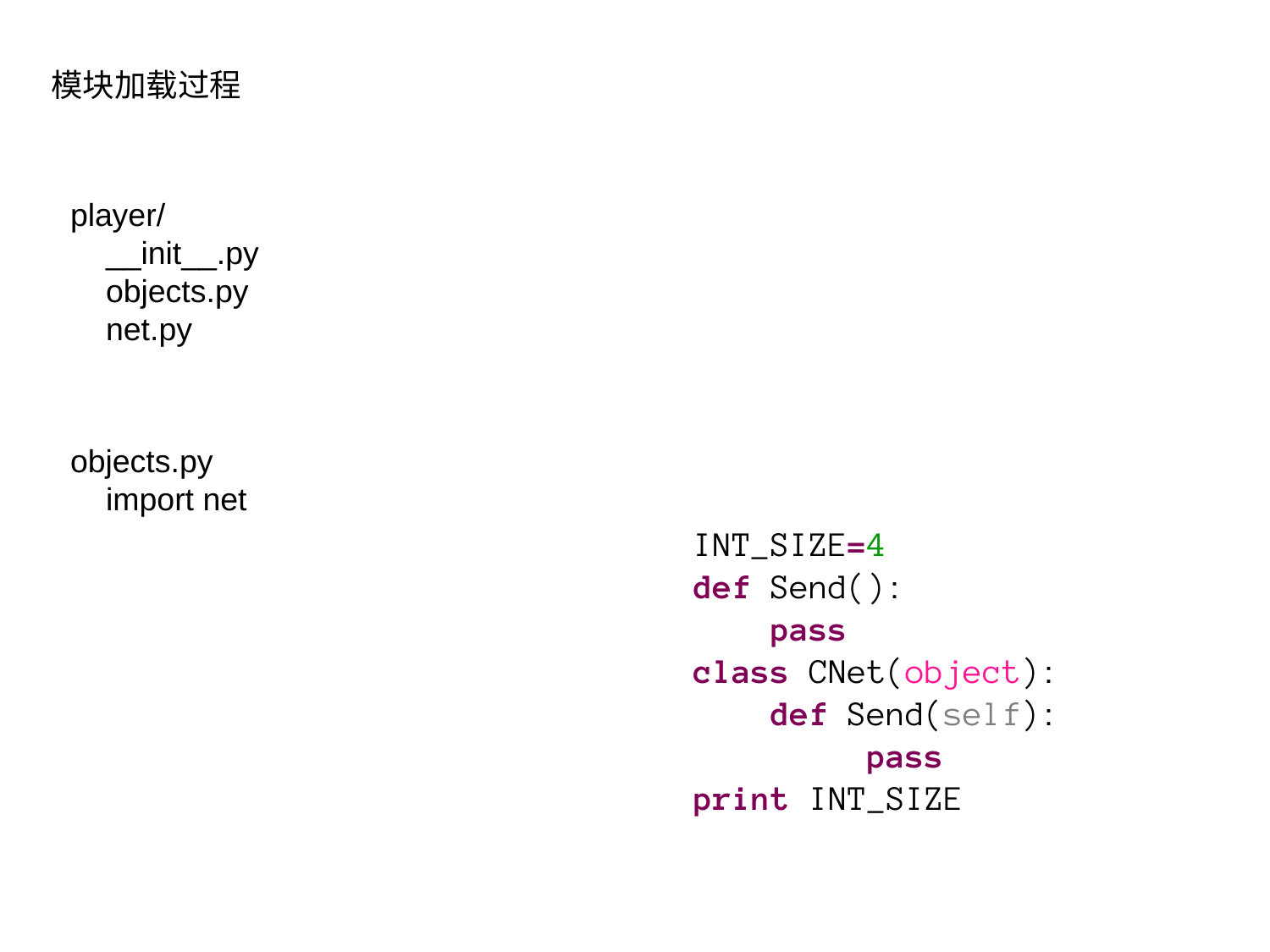

模块加载过程
player/
    __init__.py
    objects.py
    net.py
objects.py
    import net
INT_SIZE=4
def Send():
    pass
class CNet(object):
    def Send(self):
         pass
print INT_SIZE